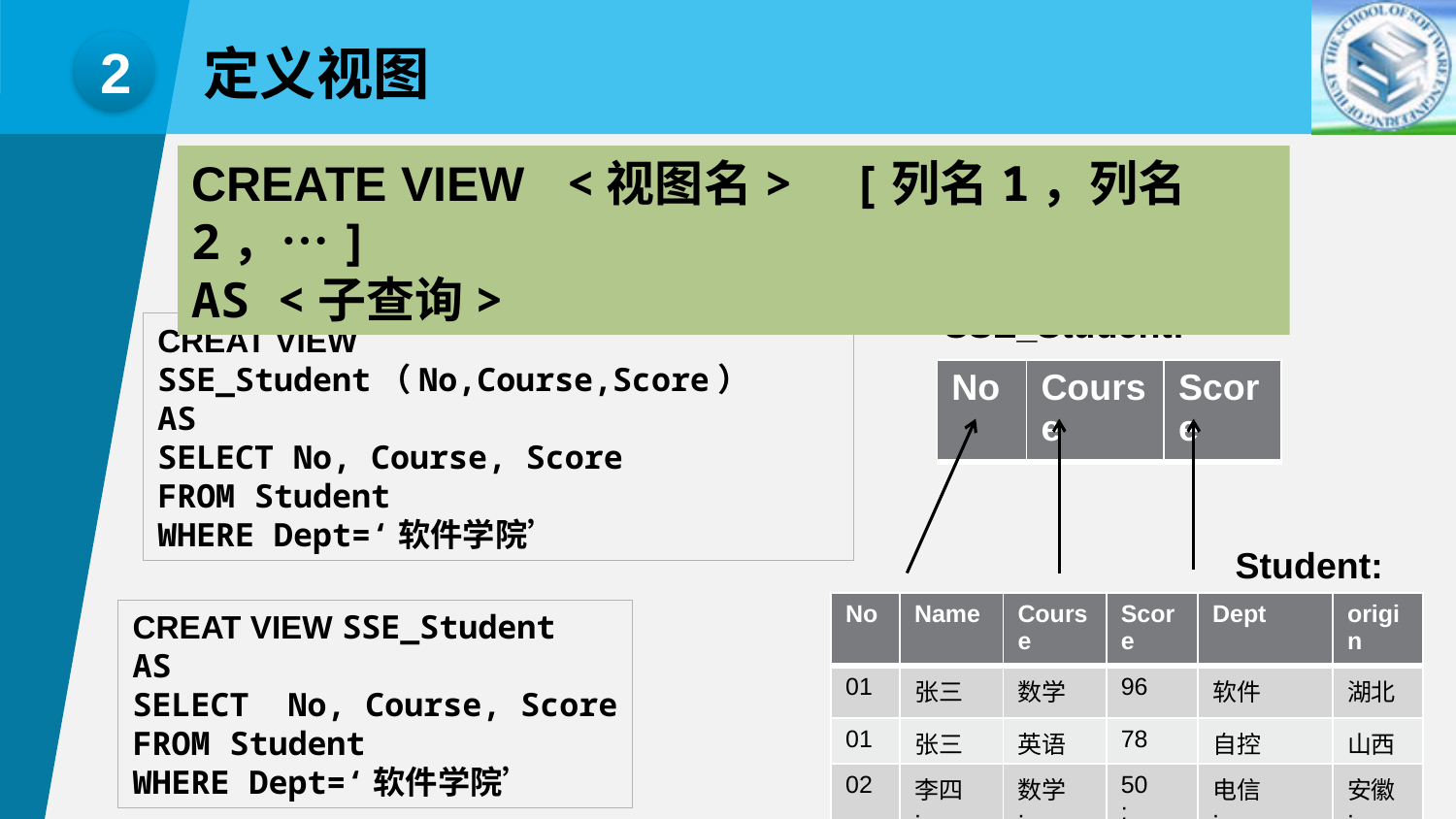

2
定义视图
CREATE VIEW   <视图名>  [列名1，列名2，…]
AS  <子查询>
SSE_Student:
CREAT VIEW SSE_Student（No,Course,Score）
AS
SELECT No, Course, Score
FROM Student
WHERE Dept=‘软件学院’
| No | Course | Score |
| --- | --- | --- |
Student:
| No | Name | Course | Score | Dept | origin |
| --- | --- | --- | --- | --- | --- |
| 01 | 张三 | 数学 | 96 | 软件 | 湖北 |
| 01 | 张三 | 英语 | 78 | 自控 | 山西 |
| 02 | 李四 : | 数学 : | 50 : | 电信 : | 安徽 : |
CREAT VIEW SSE_Student
AS
SELECT  No, Course, Score
FROM Student
WHERE Dept=‘软件学院’